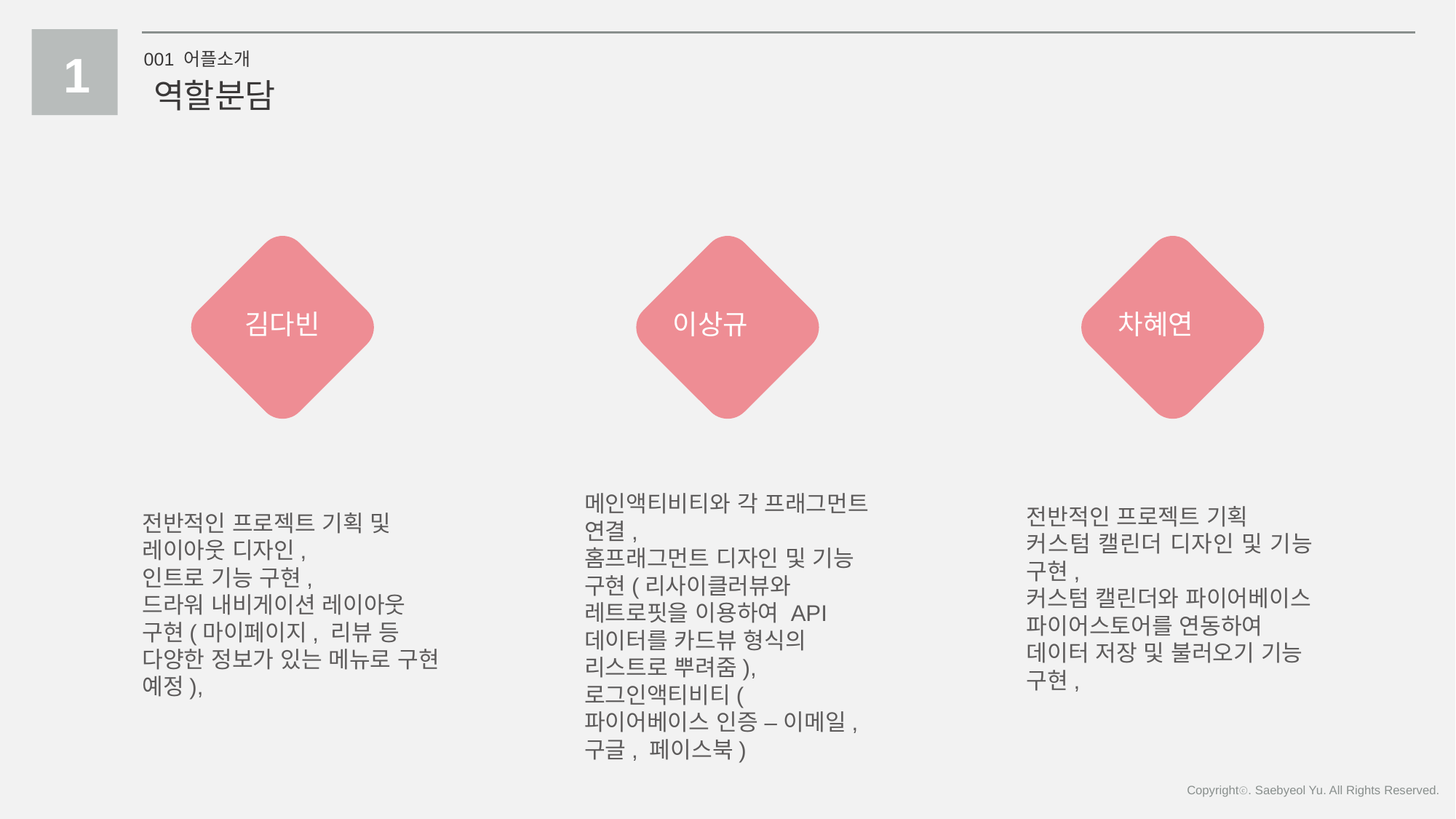

1
001 어플소개
역할분담

김다빈
이상규
차혜연
메인액티비티와 각 프래그먼트 연결,
홈프래그먼트 디자인 및 기능 구현(리사이클러뷰와 레트로핏을 이용하여 API 데이터를 카드뷰 형식의 리스트로 뿌려줌),
로그인액티비티(파이어베이스 인증 – 이메일, 구글, 페이스북)
전반적인 프로젝트 기획
커스텀 캘린더 디자인 및 기능 구현,
커스텀 캘린더와 파이어베이스 파이어스토어를 연동하여 데이터 저장 및 불러오기 기능 구현,
전반적인 프로젝트 기획 및 레이아웃 디자인,
인트로 기능 구현,
드라워 내비게이션 레이아웃 구현(마이페이지, 리뷰 등 다양한 정보가 있는 메뉴로 구현 예정),